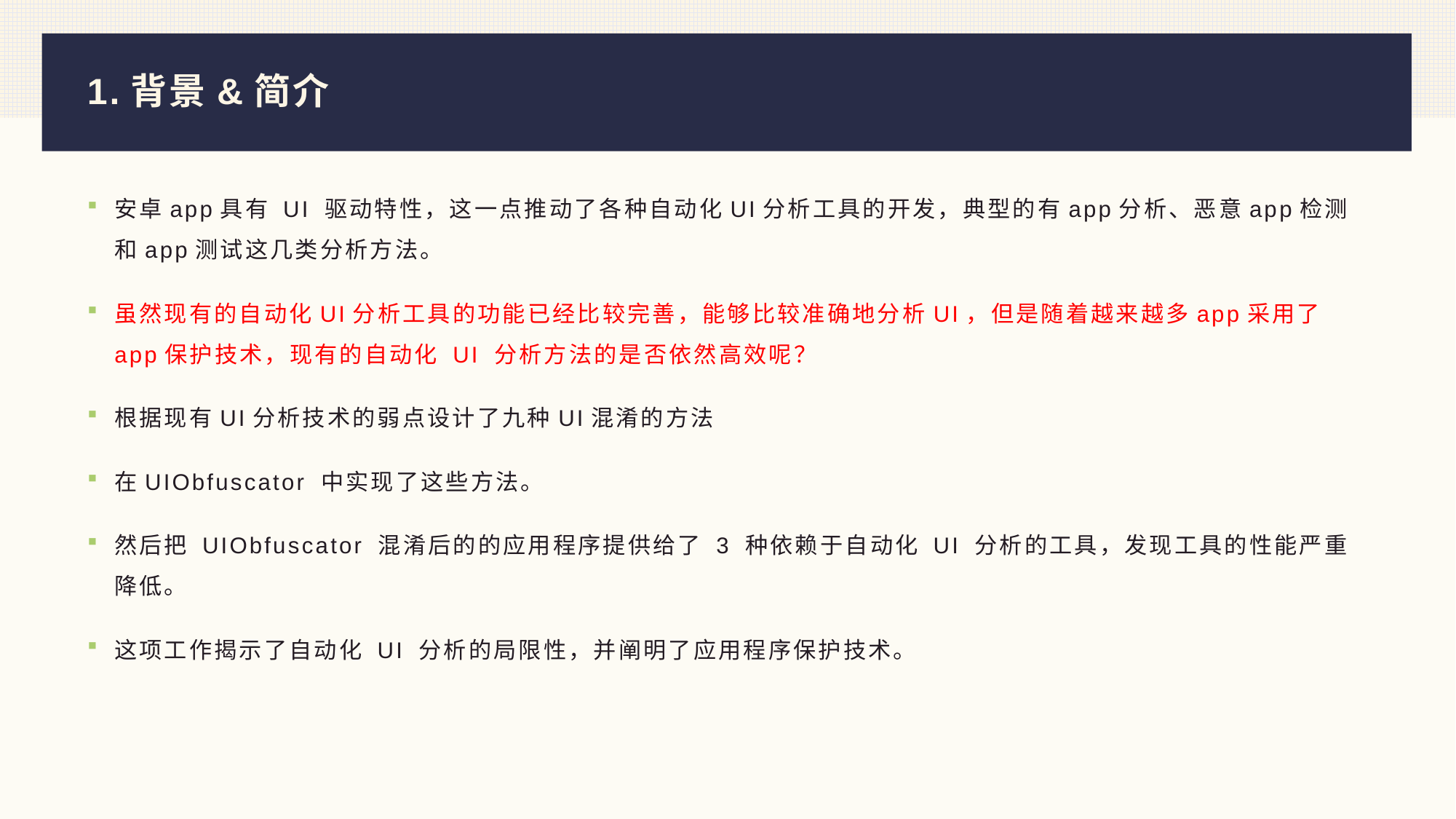

# 1.背景&简介
安卓app具有 UI 驱动特性，这一点推动了各种自动化UI分析工具的开发，典型的有app分析、恶意app检测和app测试这几类分析方法。
虽然现有的自动化UI分析工具的功能已经比较完善，能够比较准确地分析UI，但是随着越来越多app采用了app保护技术，现有的自动化 UI 分析方法的是否依然高效呢？
根据现有UI分析技术的弱点设计了九种UI混淆的方法
在UIObfuscator 中实现了这些方法。
然后把 UIObfuscator 混淆后的的应用程序提供给了 3 种依赖于自动化 UI 分析的工具，发现工具的性能严重降低。
这项工作揭示了自动化 UI 分析的局限性，并阐明了应用程序保护技术。